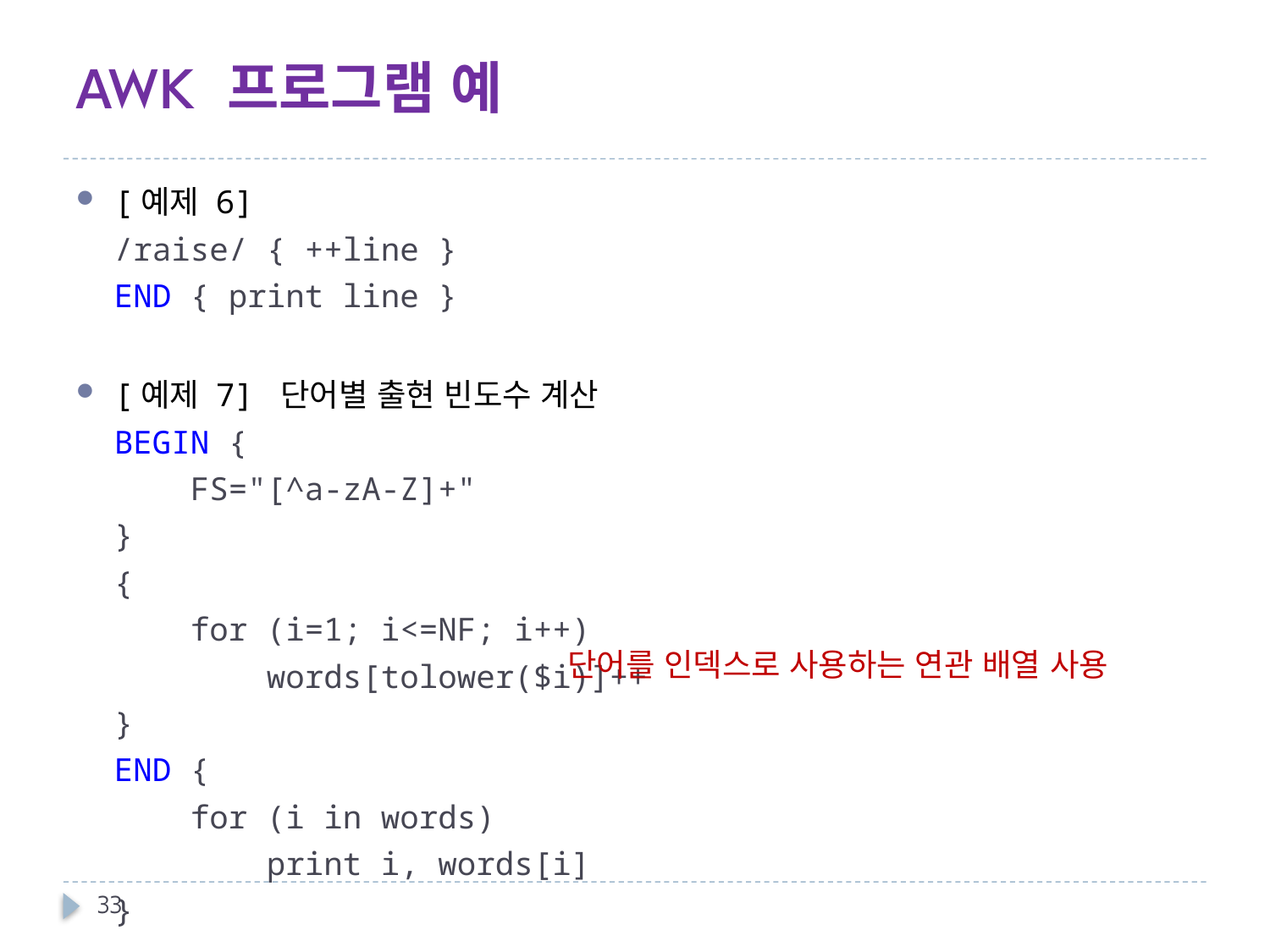

# AWK 프로그램 예
[예제 6]
/raise/ { ++line }
END { print line }

[예제 7] 단어별 출현 빈도수 계산
BEGIN {
    FS="[^a-zA-Z]+"
}
{
    for (i=1; i<=NF; i++)
        words[tolower($i)]++
}
END {
    for (i in words)
        print i, words[i]
}

단어를 인덱스로 사용하는 연관 배열 사용
33